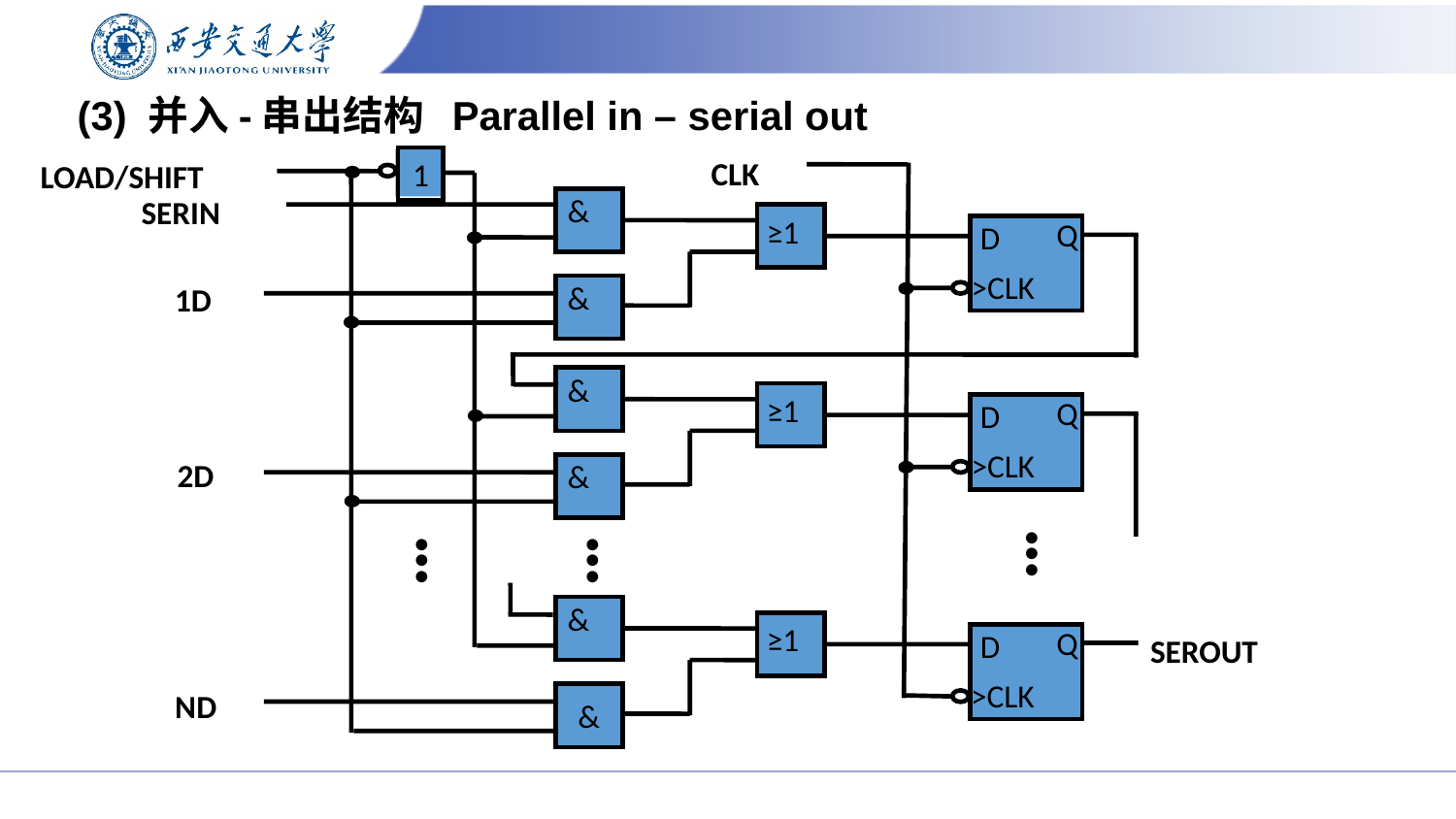

# (3) 并入-串出结构  Parallel in – serial out
CLK
1

LOAD/SHIFT

&
SERIN

≥1

Q
D

>CLK
&
1D

&

≥1

Q
D

>CLK
2D
&

•••
•••
•••

&

≥1

Q
D
SEROUT

>CLK
ND

&